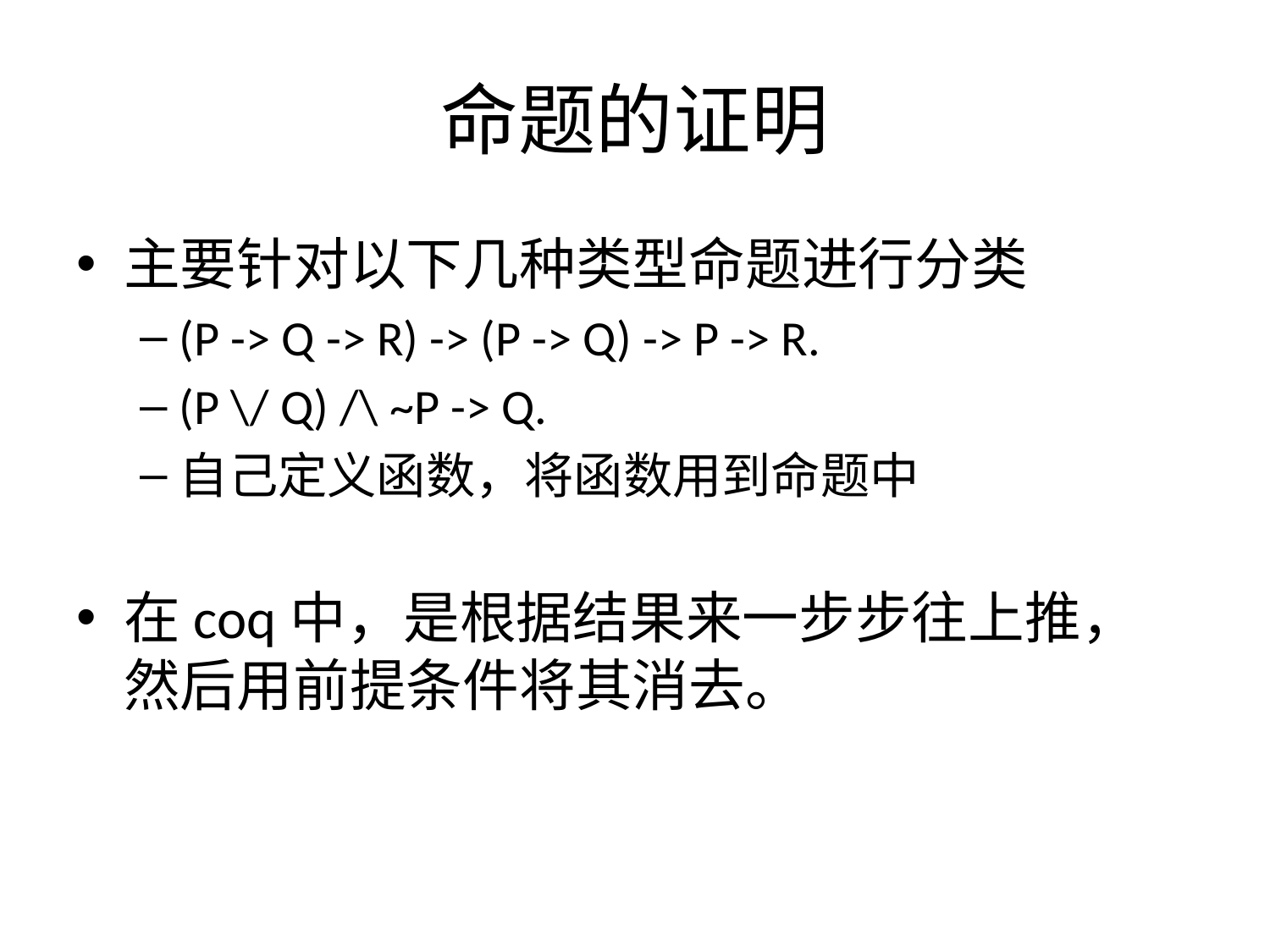

# 命题的证明
主要针对以下几种类型命题进行分类
(P -> Q -> R) -> (P -> Q) -> P -> R.
(P \/ Q) /\ ~P -> Q.
自己定义函数，将函数用到命题中
在coq中，是根据结果来一步步往上推，然后用前提条件将其消去。